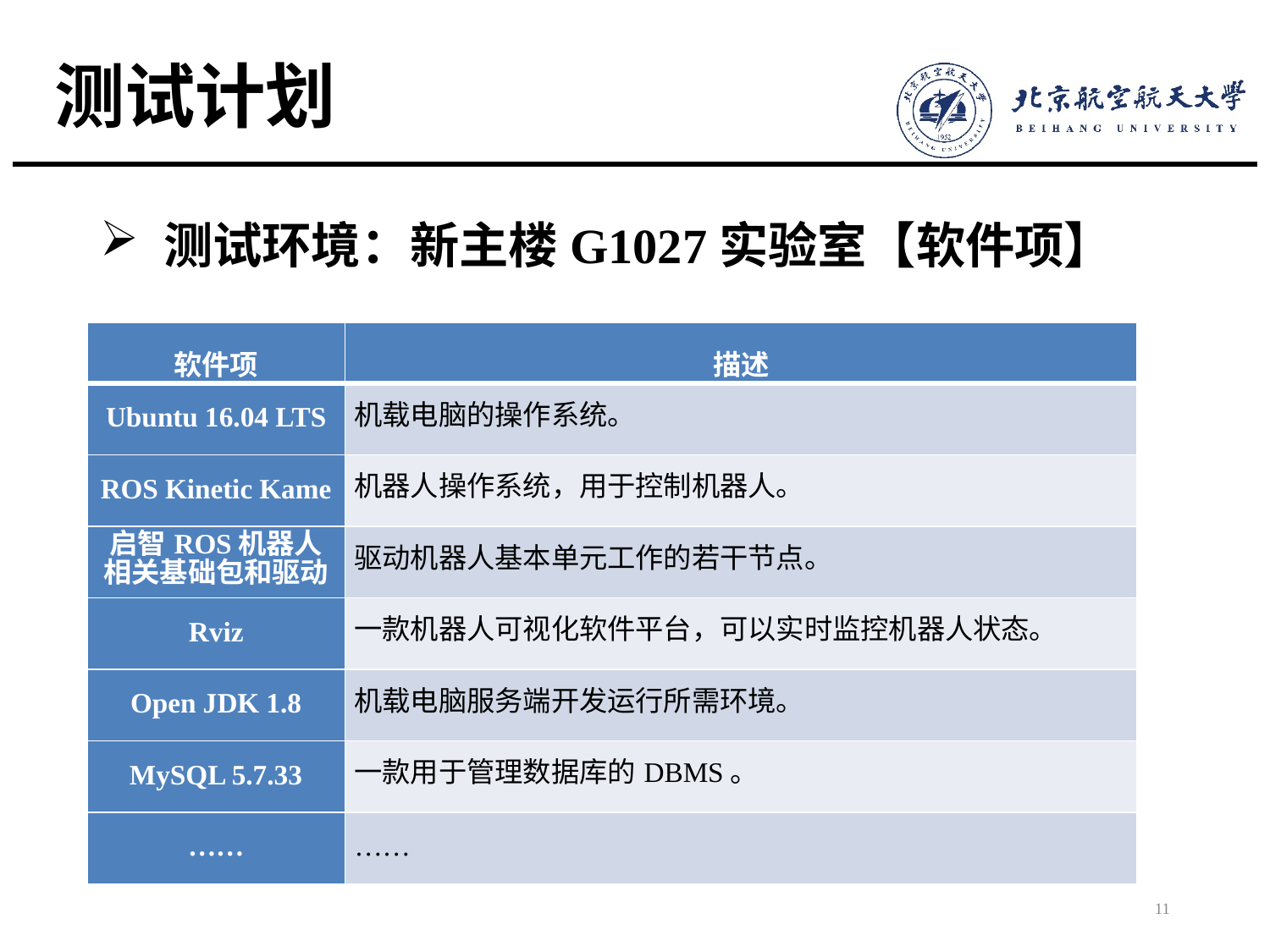

# 测试计划
测试环境：新主楼G1027实验室【软件项】
| 软件项 | 描述 |
| --- | --- |
| Ubuntu 16.04 LTS | 机载电脑的操作系统。 |
| ROS Kinetic Kame | 机器人操作系统，用于控制机器人。 |
| 启智ROS机器人相关基础包和驱动 | 驱动机器人基本单元工作的若干节点。 |
| Rviz | 一款机器人可视化软件平台，可以实时监控机器人状态。 |
| Open JDK 1.8 | 机载电脑服务端开发运行所需环境。 |
| MySQL 5.7.33 | 一款用于管理数据库的DBMS。 |
| …… | …… |
11